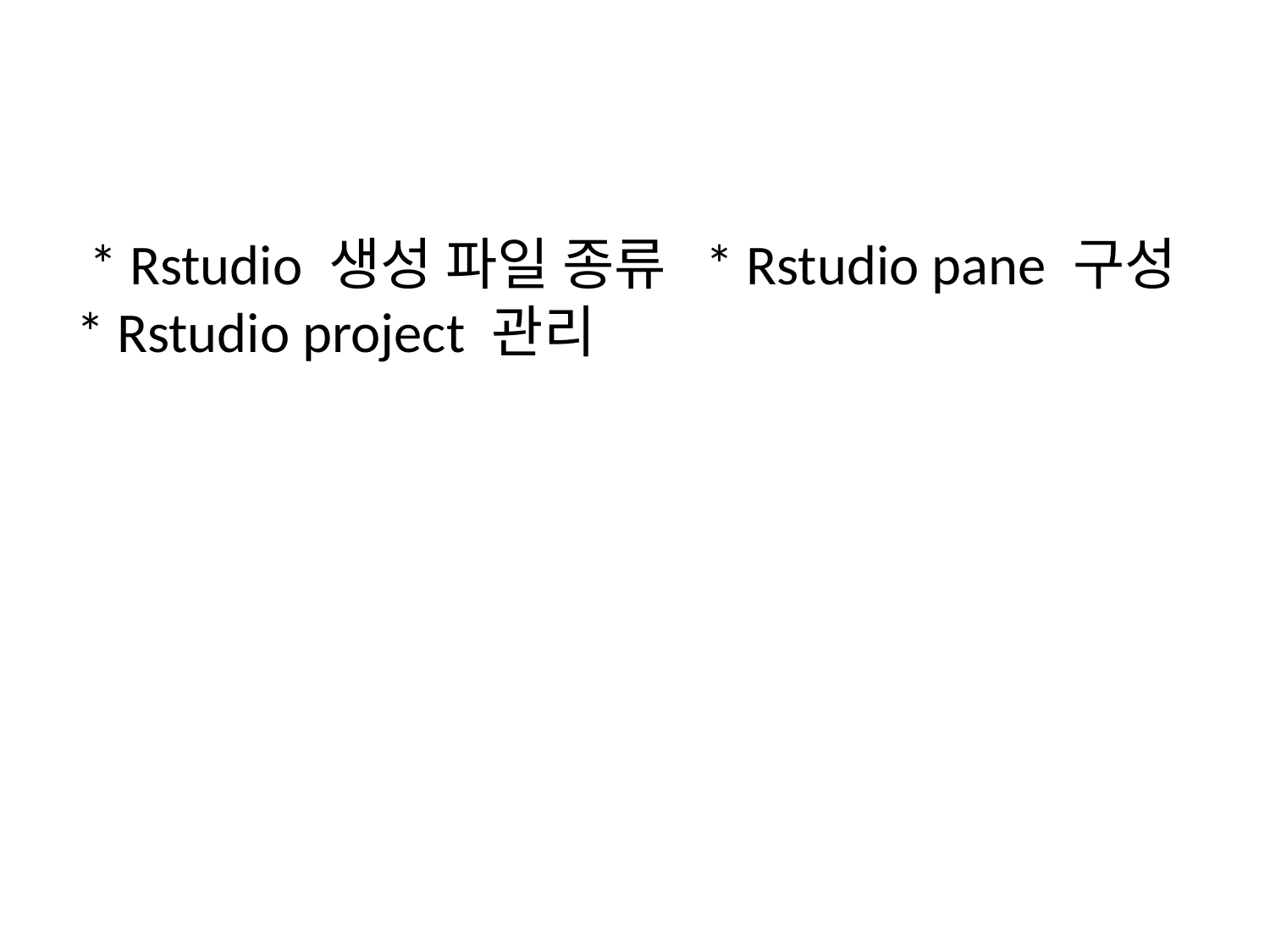

* Rstudio 생성 파일 종류  * Rstudio pane 구성  * Rstudio project 관리